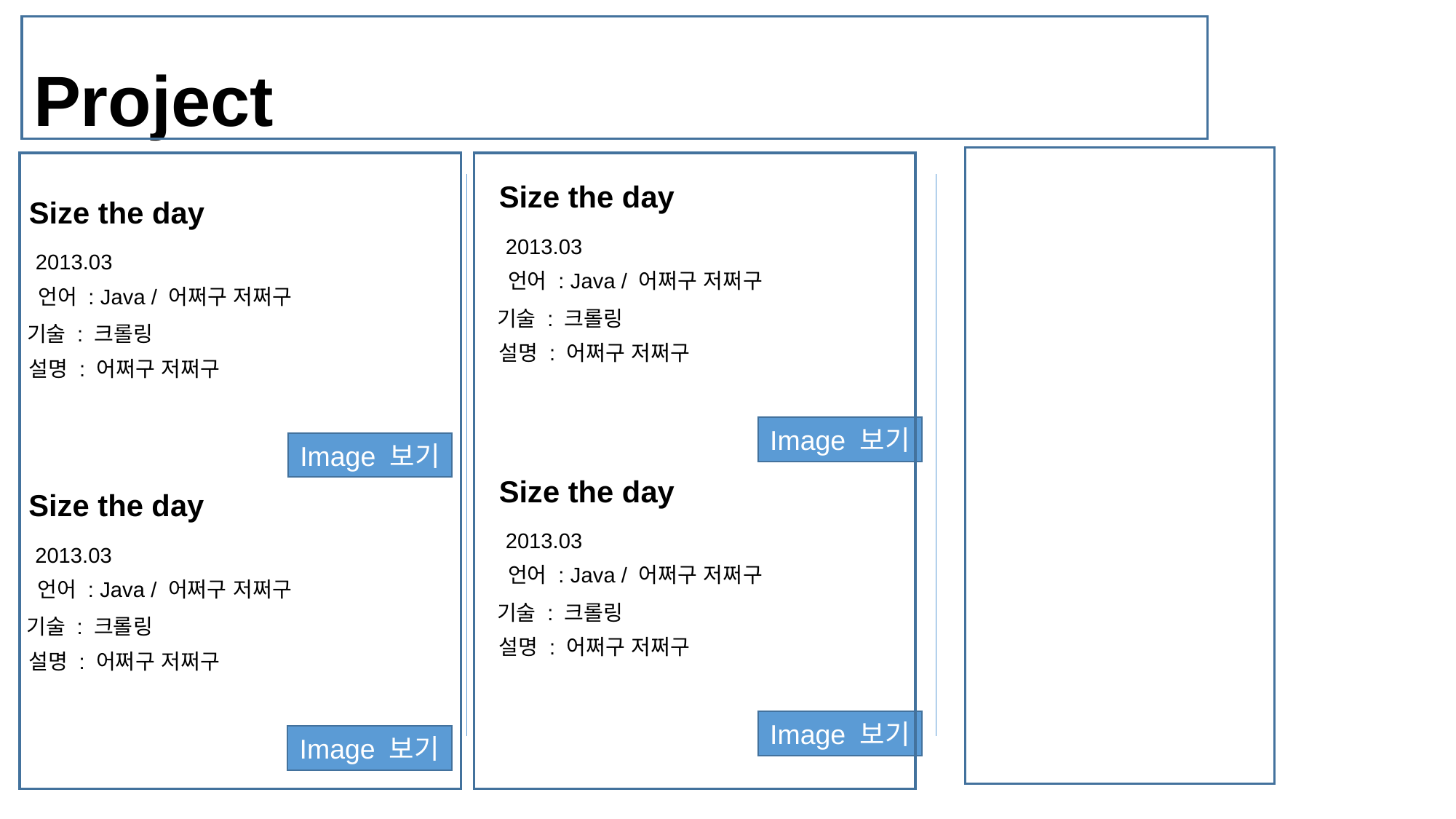

# Project
Size the day
Size the day

2013.03
2013.03
언어 : Java / 어쩌구 저쩌구
언어 : Java / 어쩌구 저쩌구

기술 : 크롤링

기술 : 크롤링
설명 : 어쩌구 저쩌구
설명 : 어쩌구 저쩌구
Image 보기
Size the day
Image 보기
Size the day
2013.03
2013.03
언어 : Java / 어쩌구 저쩌구
언어 : Java / 어쩌구 저쩌구
기술 : 크롤링
기술 : 크롤링
설명 : 어쩌구 저쩌구
설명 : 어쩌구 저쩌구
Image 보기
Image 보기